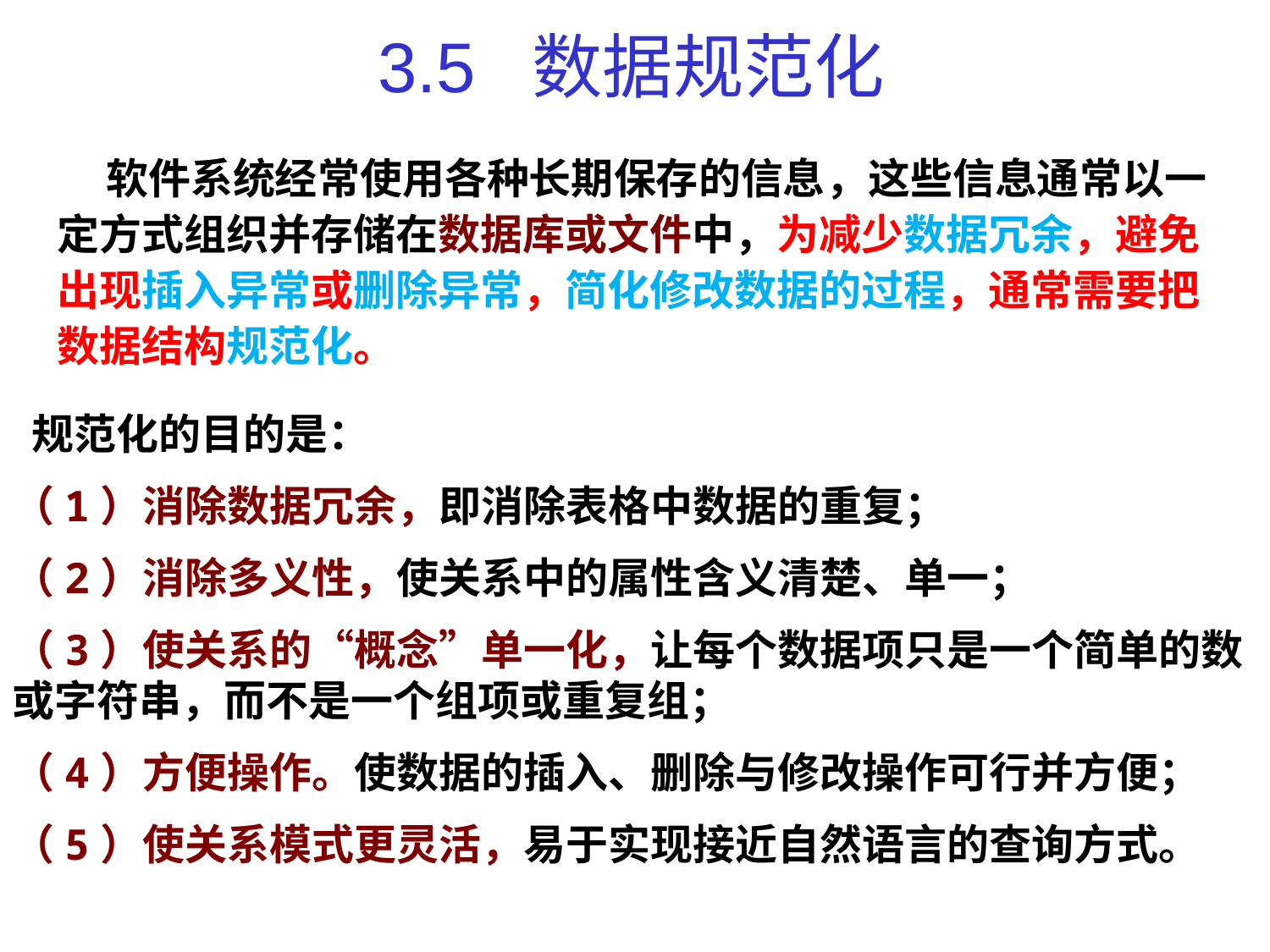

3.5  数据规范化
    软件系统经常使用各种长期保存的信息，这些信息通常以一定方式组织并存储在数据库或文件中，为减少数据冗余，避免出现插入异常或删除异常，简化修改数据的过程，通常需要把数据结构规范化。
 规范化的目的是：
（1）消除数据冗余，即消除表格中数据的重复；
（2）消除多义性，使关系中的属性含义清楚、单一；
（3）使关系的“概念”单一化，让每个数据项只是一个简单的数或字符串，而不是一个组项或重复组；
（4）方便操作。使数据的插入、删除与修改操作可行并方便；
（5）使关系模式更灵活，易于实现接近自然语言的查询方式。